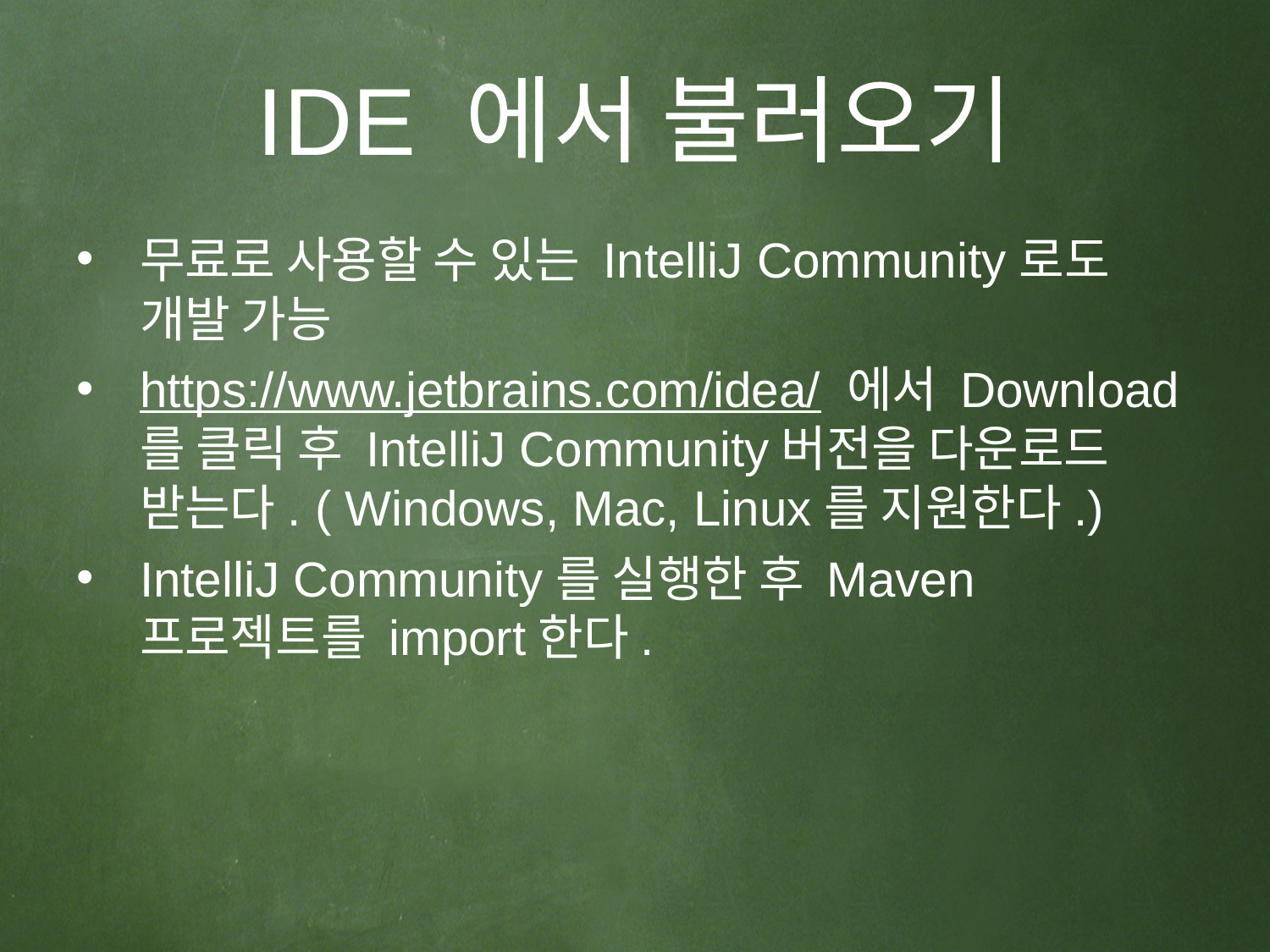

# IDE 에서 불러오기
무료로 사용할 수 있는 IntelliJ Community로도 개발 가능
https://www.jetbrains.com/idea/ 에서 Download를 클릭 후 IntelliJ Community버전을 다운로드 받는다. ( Windows, Mac, Linux를 지원한다.)
IntelliJ Community를 실행한 후 Maven프로젝트를 import한다.